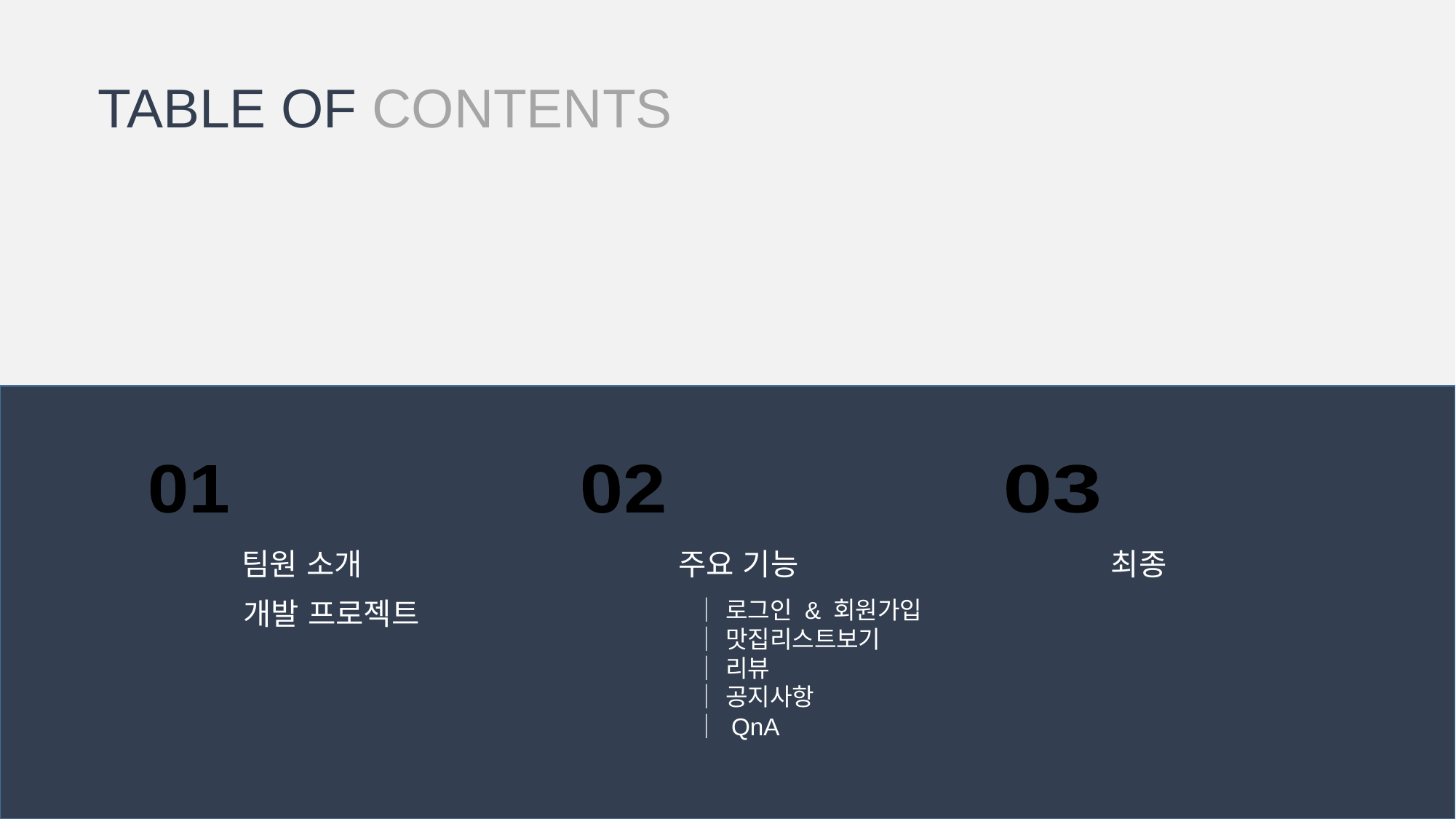

TABLE OF CONTENTS

02
03
01
팀원 소개
주요 기능
최종
개발 프로젝트
｜ 로그인 & 회원가입
｜ 맛집리스트보기
｜ 리뷰
｜ 공지사항
｜ QnA